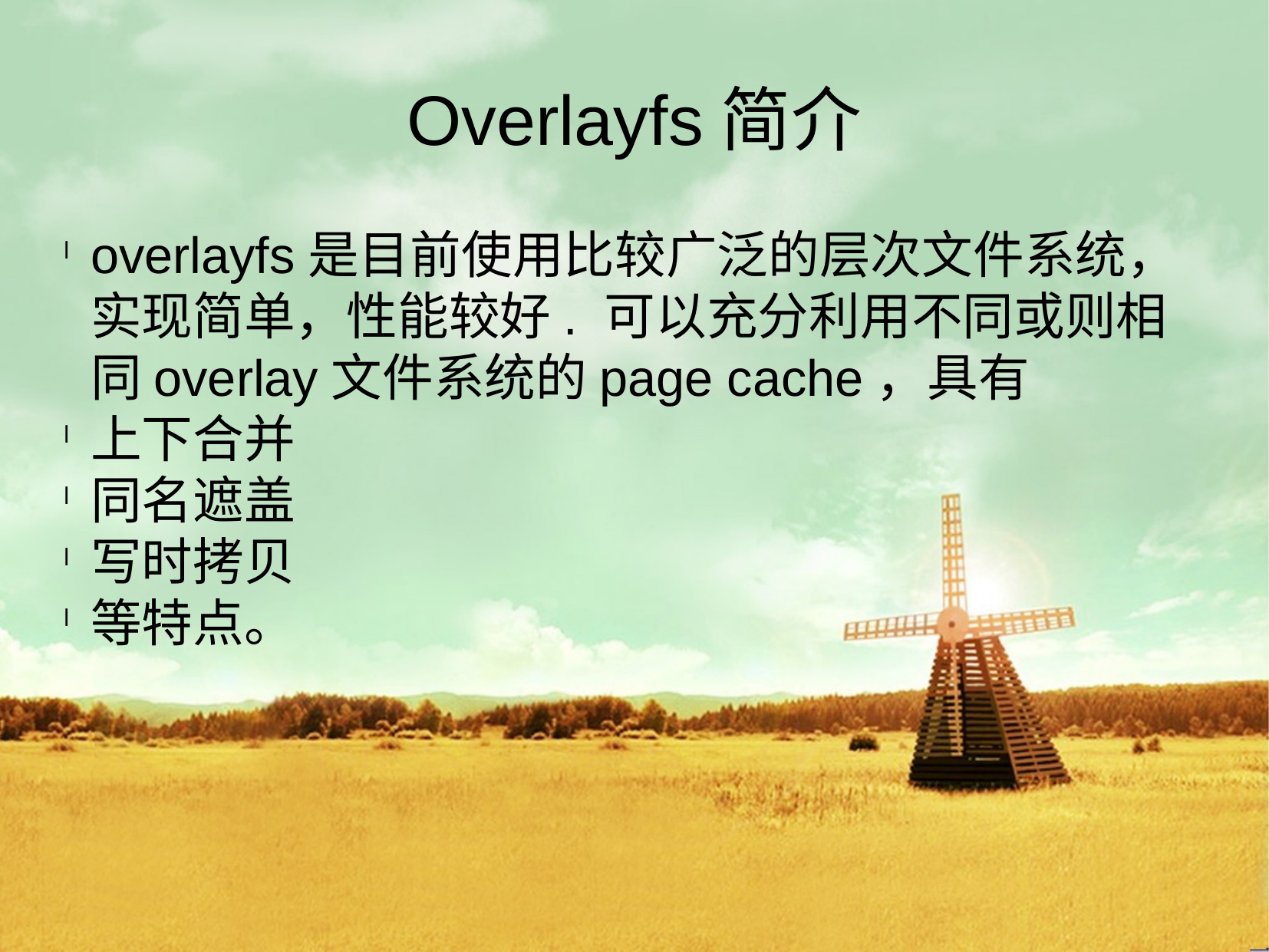

Overlayfs简介
overlayfs是目前使用比较广泛的层次文件系统，实现简单，性能较好. 可以充分利用不同或则相同overlay文件系统的page cache，具有
上下合并
同名遮盖
写时拷贝
等特点。